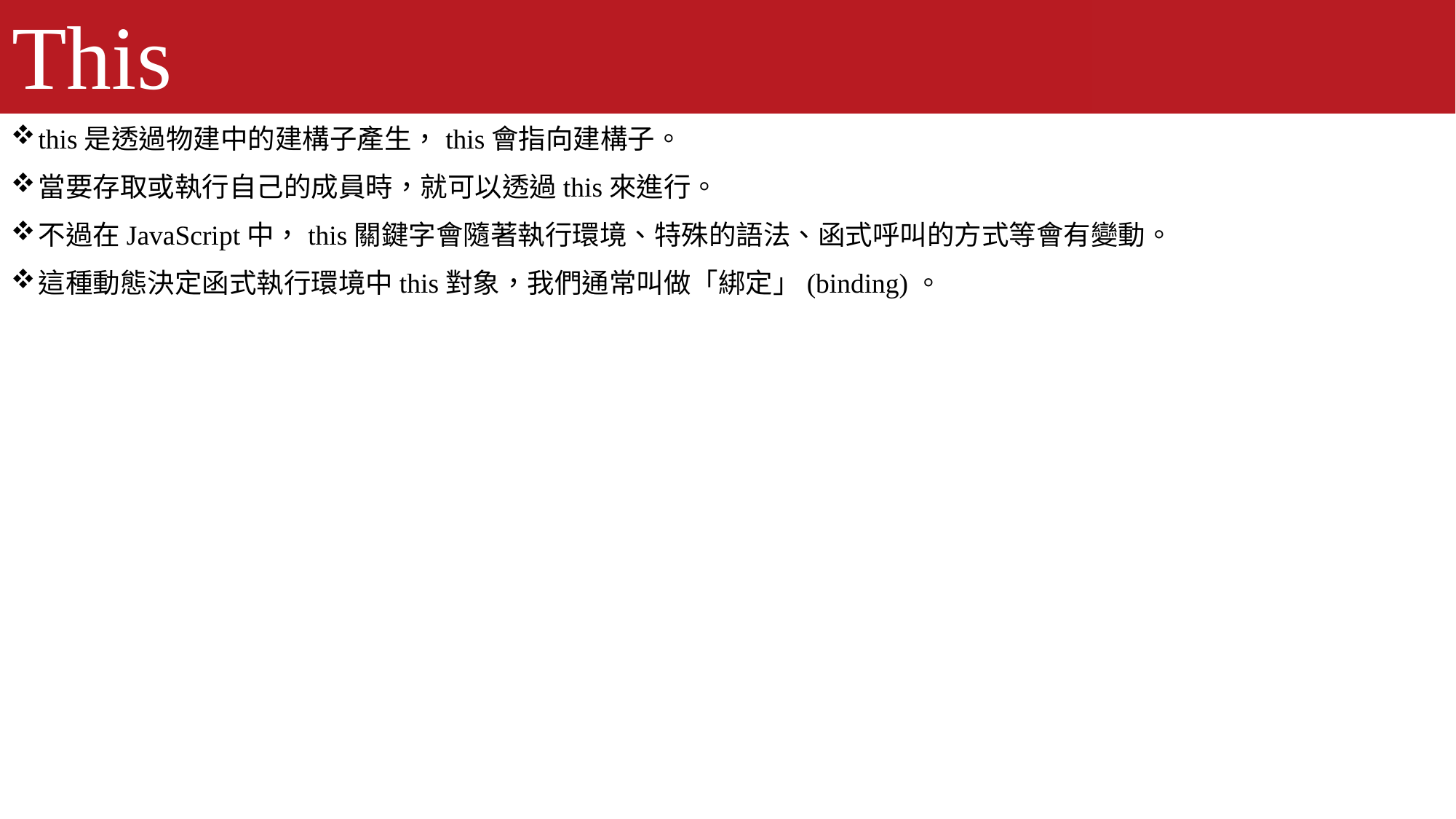

# This
this是透過物建中的建構子產生，this會指向建構子。
當要存取或執行自己的成員時，就可以透過this來進行。
不過在JavaScript中，this關鍵字會隨著執行環境、特殊的語法、函式呼叫的方式等會有變動。
這種動態決定函式執行環境中this對象，我們通常叫做「綁定」(binding)。